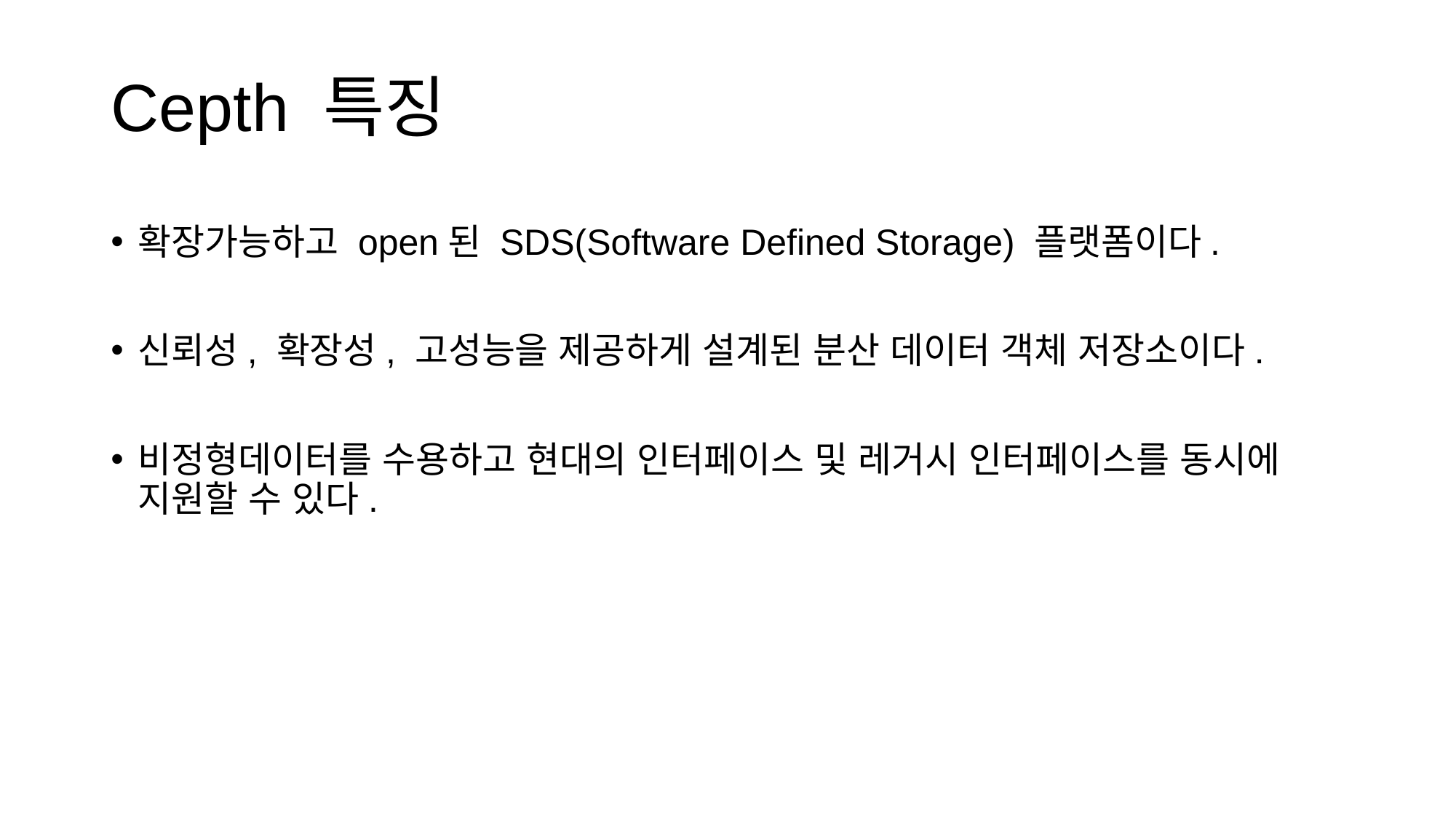

# Cepth 특징
확장가능하고 open된 SDS(Software Defined Storage) 플랫폼이다.

신뢰성, 확장성, 고성능을 제공하게 설계된 분산 데이터 객체 저장소이다.

비정형데이터를 수용하고 현대의 인터페이스 및 레거시 인터페이스를 동시에 지원할 수 있다.